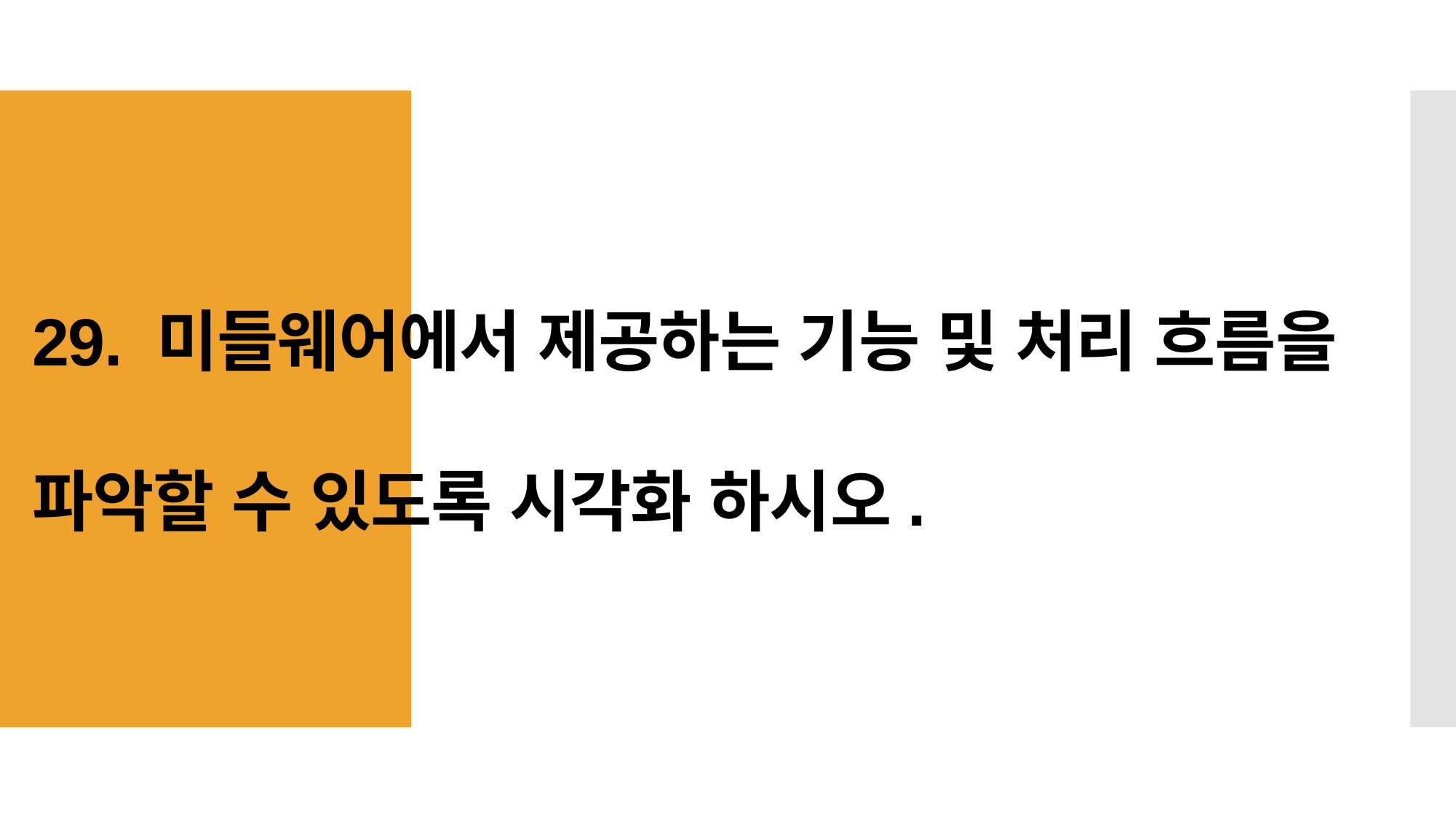

# 29. 미들웨어에서 제공하는 기능 및 처리 흐름을 파악할 수 있도록 시각화 하시오.